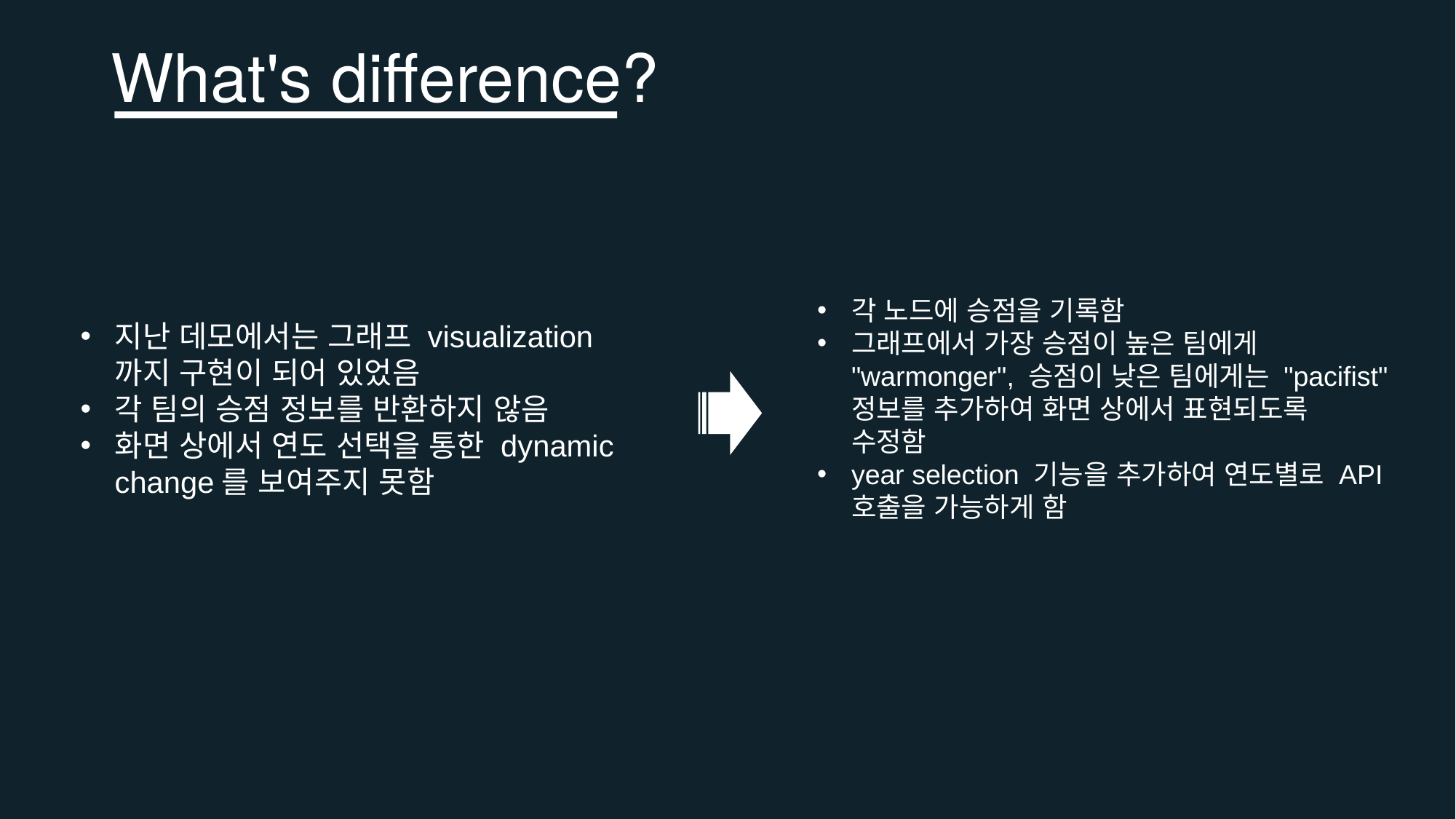

# What's difference?

각 노드에 승점을 기록함
그래프에서 가장 승점이 높은 팀에게 "warmonger", 승점이 낮은 팀에게는 "pacifist" 정보를 추가하여 화면 상에서 표현되도록 수정함
year selection 기능을 추가하여 연도별로 API 호출을 가능하게 함
지난 데모에서는 그래프 visualization 까지 구현이 되어 있었음
각 팀의 승점 정보를 반환하지 않음
화면 상에서 연도 선택을 통한 dynamic change를 보여주지 못함